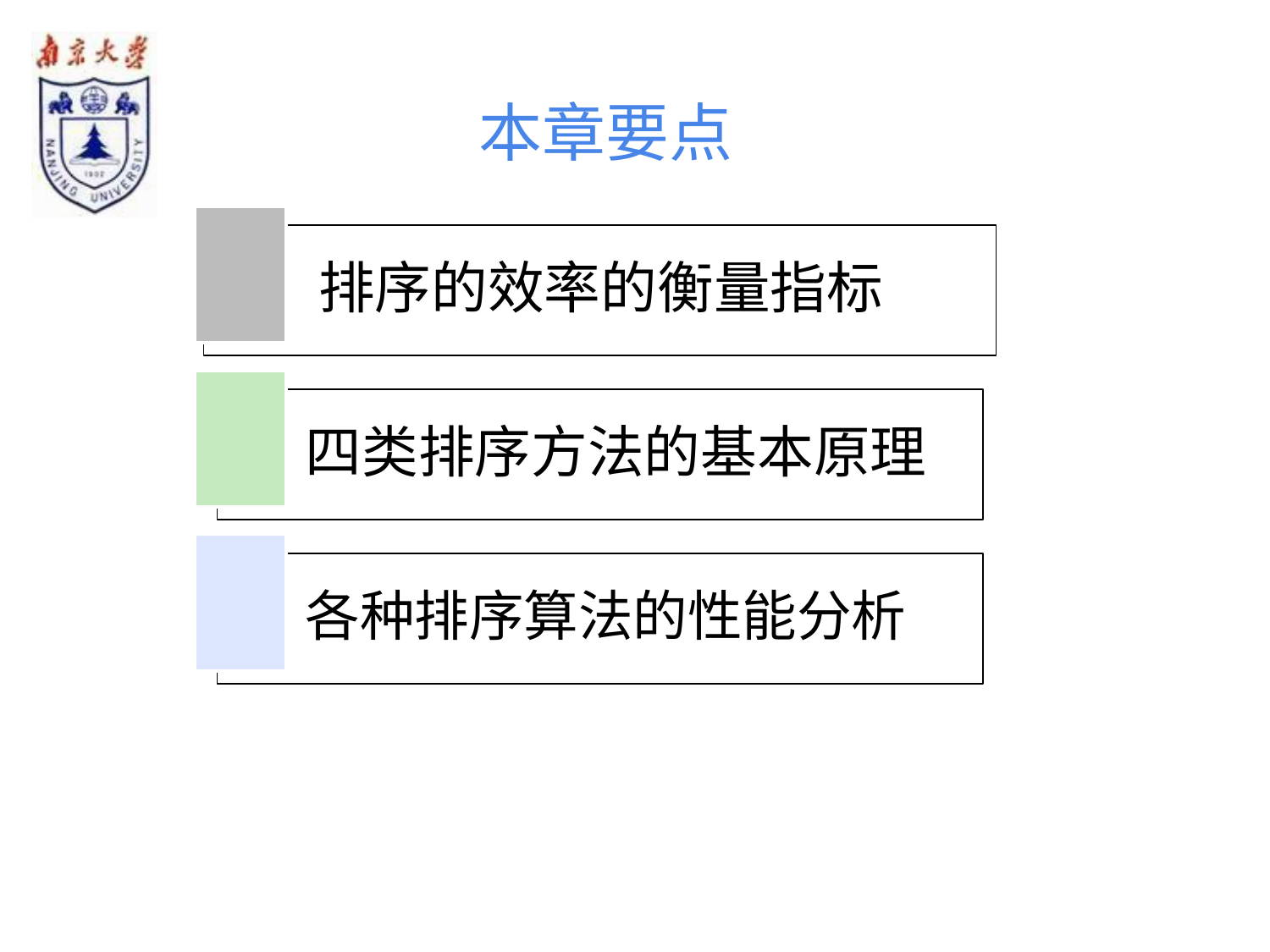

本章要点
 排序的效率的衡量指标
四类排序方法的基本原理
各种排序算法的性能分析